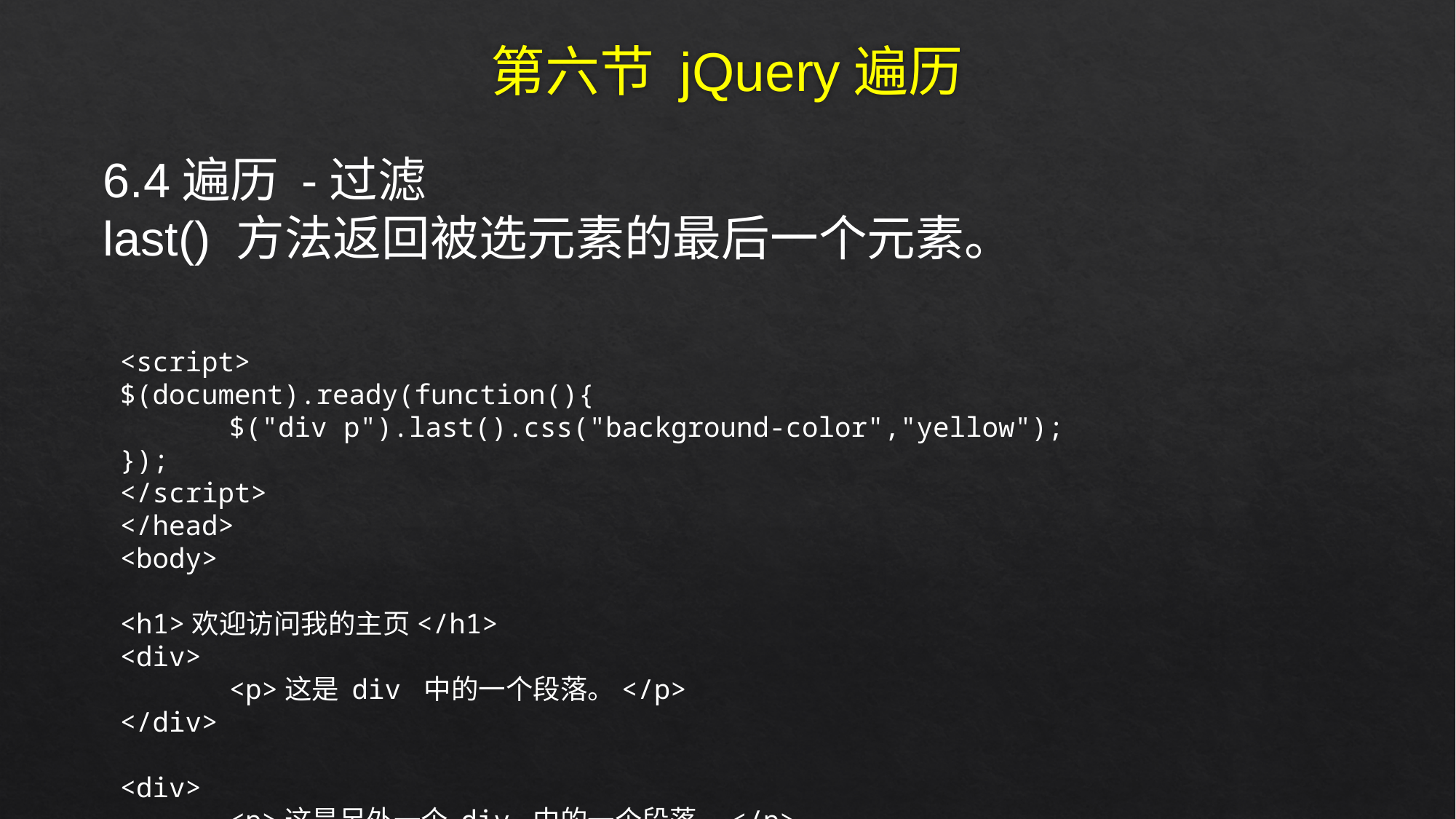

# 第六节 jQuery遍历
6.4遍历 -过滤
last() 方法返回被选元素的最后一个元素。

<script>
$(document).ready(function(){
	$("div p").last().css("background-color","yellow");
});
</script>
</head>
<body>

<h1>欢迎访问我的主页</h1>
<div>
	<p>这是 div 中的一个段落。</p>
</div>

<div>
	<p>这是另外一个 div 中的一个段落。</p>
</div>

<p>这是一个段落。</p>

</body>